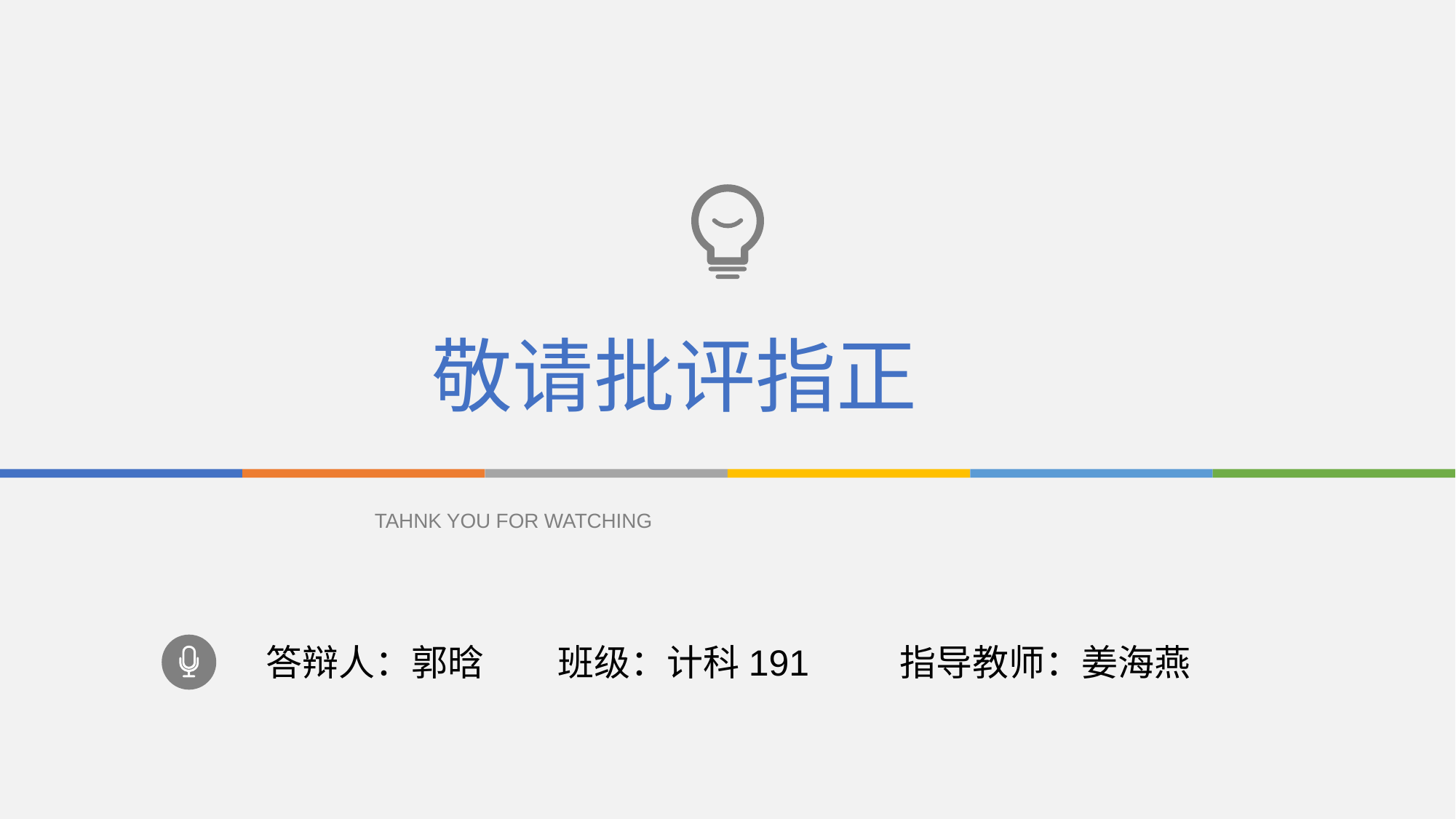

敬请批评指正

TAHNK YOU FOR WATCHING

答辩人：郭晗         班级：计科191        指导教师：姜海燕